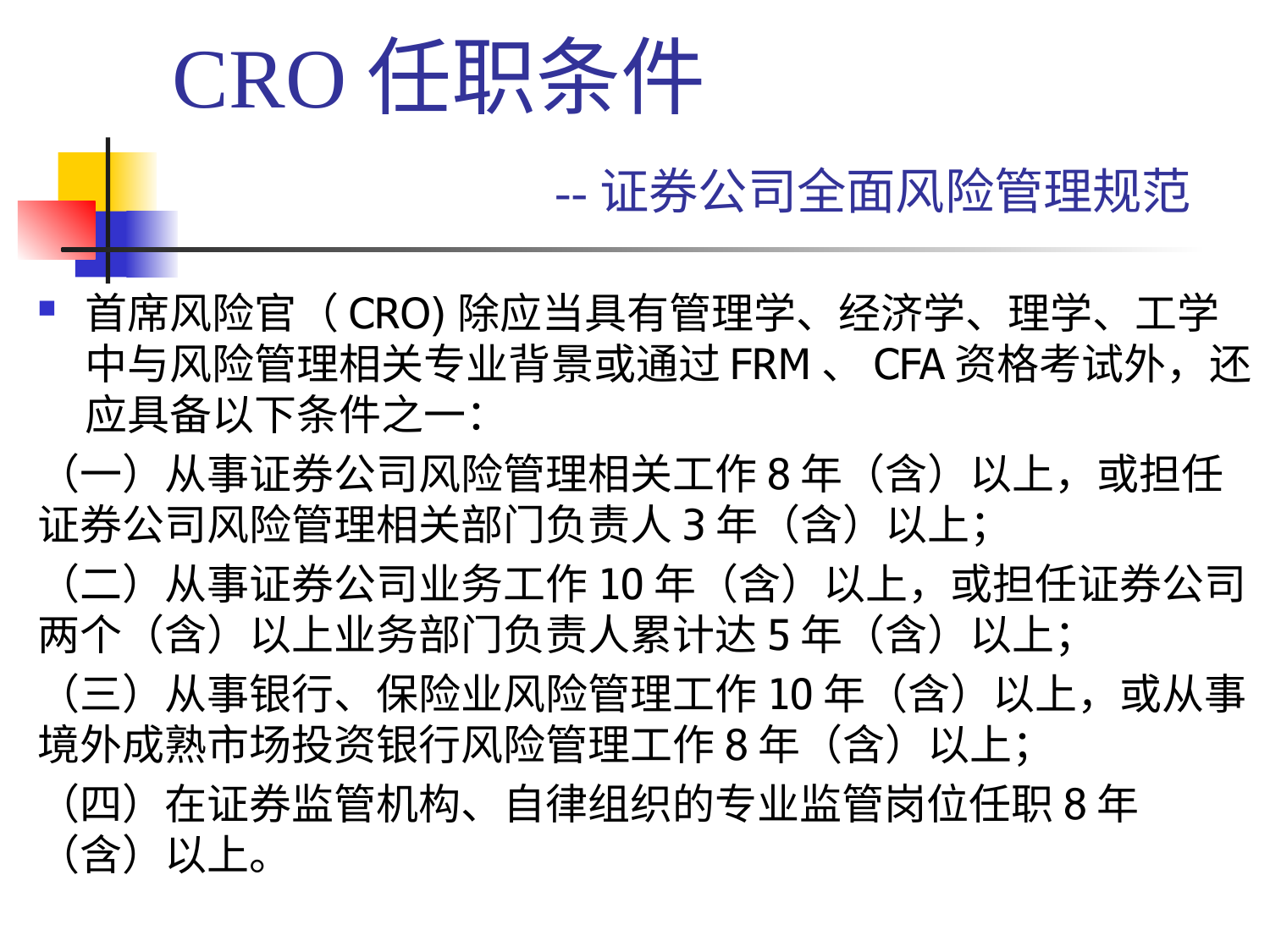

# CRO任职条件 --证券公司全面风险管理规范
首席风险官（CRO)除应当具有管理学、经济学、理学、工学中与风险管理相关专业背景或通过FRM、CFA资格考试外，还应具备以下条件之一：
（一）从事证券公司风险管理相关工作8年（含）以上，或担任证券公司风险管理相关部门负责人3年（含）以上；
（二）从事证券公司业务工作10年（含）以上，或担任证券公司两个（含）以上业务部门负责人累计达5年（含）以上；
（三）从事银行、保险业风险管理工作10年（含）以上，或从事境外成熟市场投资银行风险管理工作8年（含）以上；
（四）在证券监管机构、自律组织的专业监管岗位任职8年（含）以上。